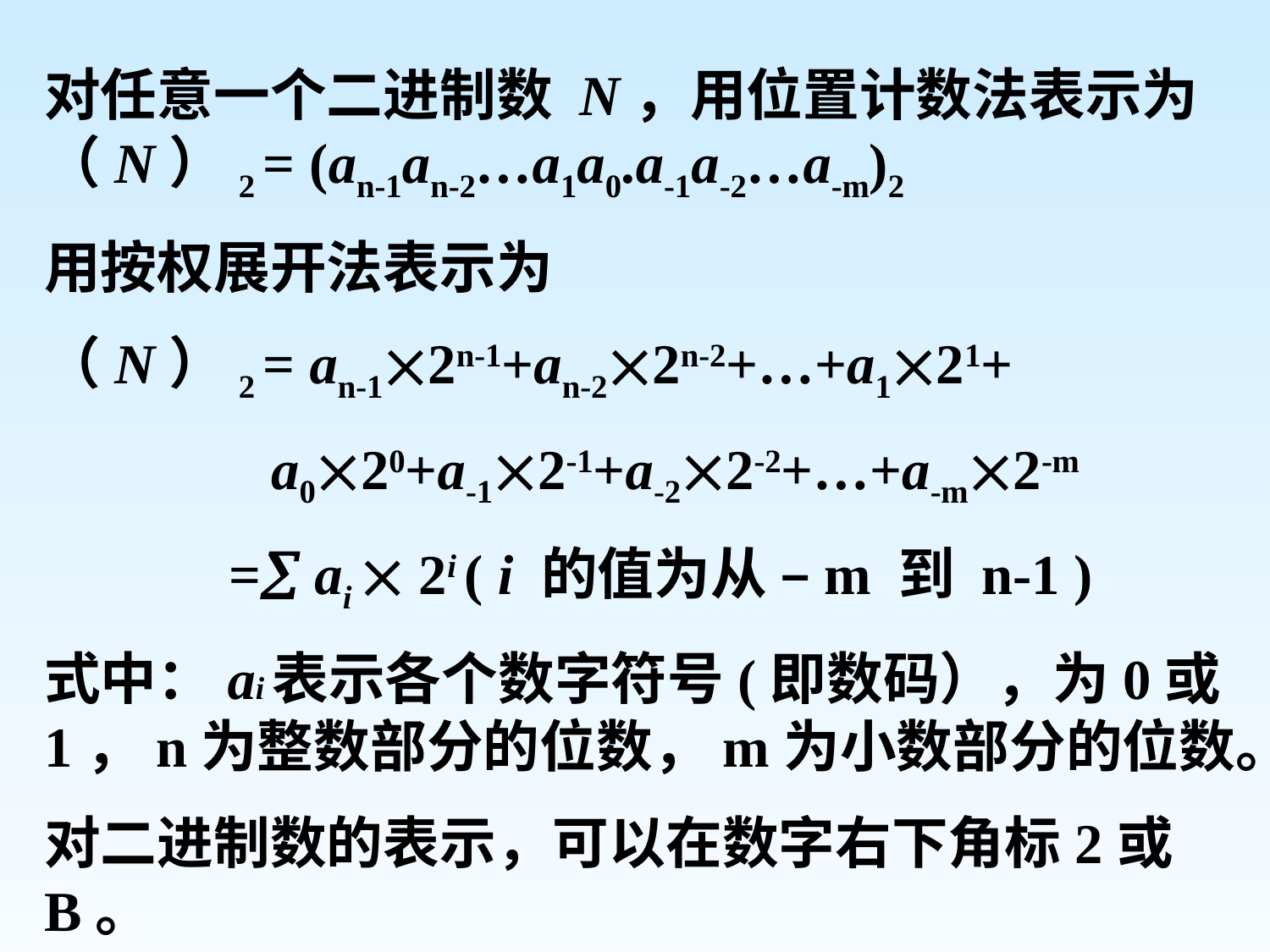

对任意一个二进制数 N，用位置计数法表示为（N）2 = (an-1an-2…a1a0.a-1a-2…a-m)2
用按权展开法表示为
（N）2 = an-1×2n-1+an-2×2n-2+…+a1×21+
                a0×20+a-1×2-1+a-2×2-2+…+a-m×2-m
             =∑ ai × 2i ( i 的值为从 –m 到 n-1 )
式中：ai表示各个数字符号(即数码），为0或1，n为整数部分的位数，m为小数部分的位数。
对二进制数的表示，可以在数字右下角标2或B。

6